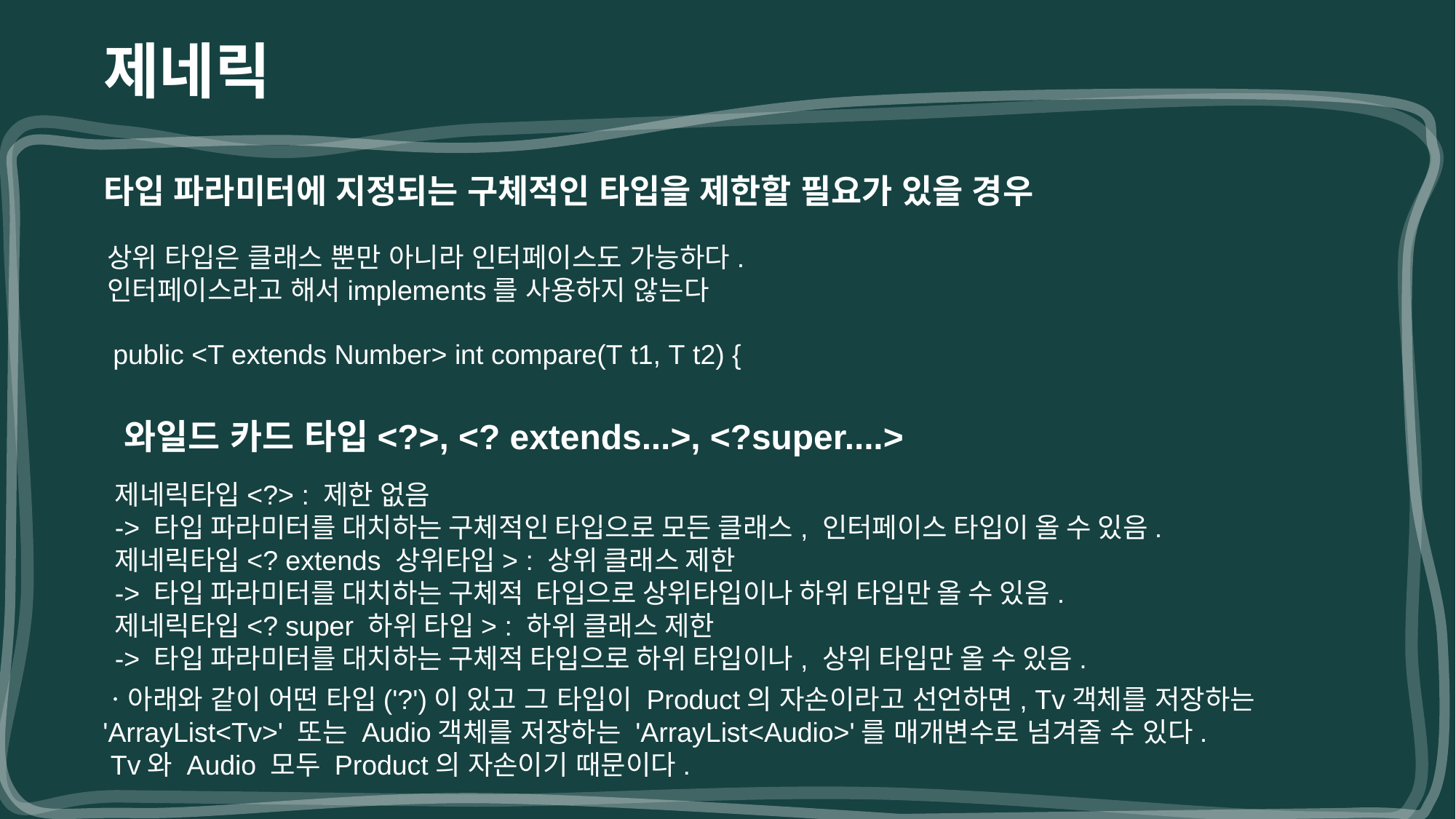

제네릭

타입 파라미터에 지정되는 구체적인 타입을 제한할 필요가 있을 경우
상위 타입은 클래스 뿐만 아니라 인터페이스도 가능하다.
인터페이스라고 해서implements를 사용하지 않는다
public <T extends Number> int compare(T t1, T t2) {
와일드 카드 타입<?>, <? extends...>, <?super....>
제네릭타입<?> : 제한 없음
-> 타입 파라미터를 대치하는 구체적인 타입으로 모든 클래스, 인터페이스 타입이 올 수 있음.
제네릭타입<? extends 상위타입> : 상위 클래스 제한
-> 타입 파라미터를 대치하는 구체적  타입으로 상위타입이나 하위 타입만 올 수 있음.
제네릭타입<? super 하위 타입> : 하위 클래스 제한
-> 타입 파라미터를 대치하는 구체적 타입으로 하위 타입이나, 상위 타입만 올 수 있음.
ㆍ아래와 같이 어떤 타입('?')이 있고 그 타입이 Product의 자손이라고 선언하면, Tv객체를 저장하는  'ArrayList<Tv>' 또는 Audio객체를 저장하는 'ArrayList<Audio>'를 매개변수로 넘겨줄 수 있다.
 Tv와 Audio 모두 Product의 자손이기 때문이다.